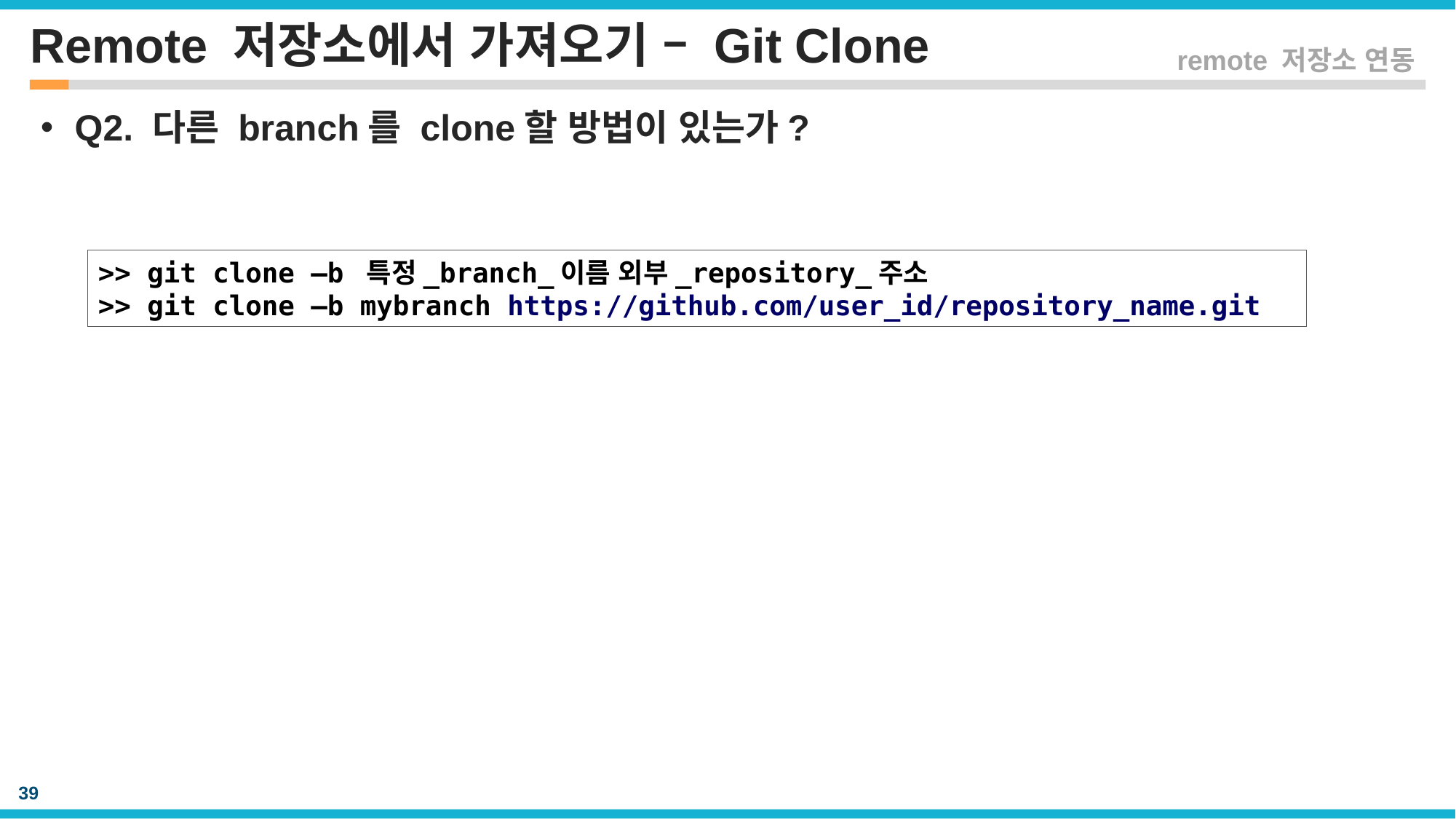

# Remote 저장소에서 가져오기 – Git Clone
remote 저장소 연동
Q2. 다른 branch를 clone할 방법이 있는가?

>> git clone –b 특정_branch_이름 외부_repository_주소
>> git clone –b mybranch https://github.com/user_id/repository_name.git